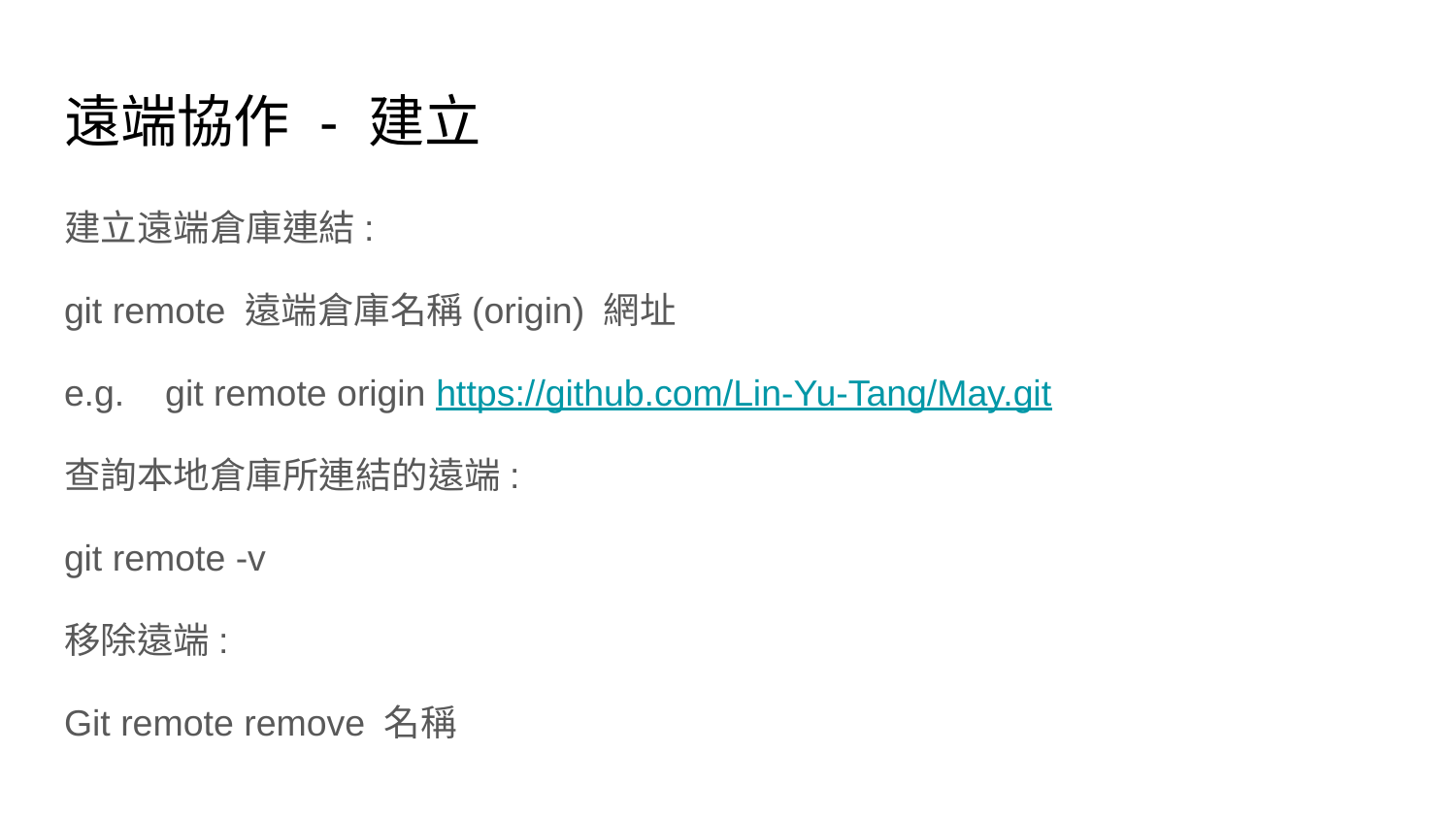

# 遠端協作 - 建立
建立遠端倉庫連結:
git remote 遠端倉庫名稱(origin) 網址
e.g.    git remote origin https://github.com/Lin-Yu-Tang/May.git
查詢本地倉庫所連結的遠端:
git remote -v
移除遠端:
Git remote remove 名稱